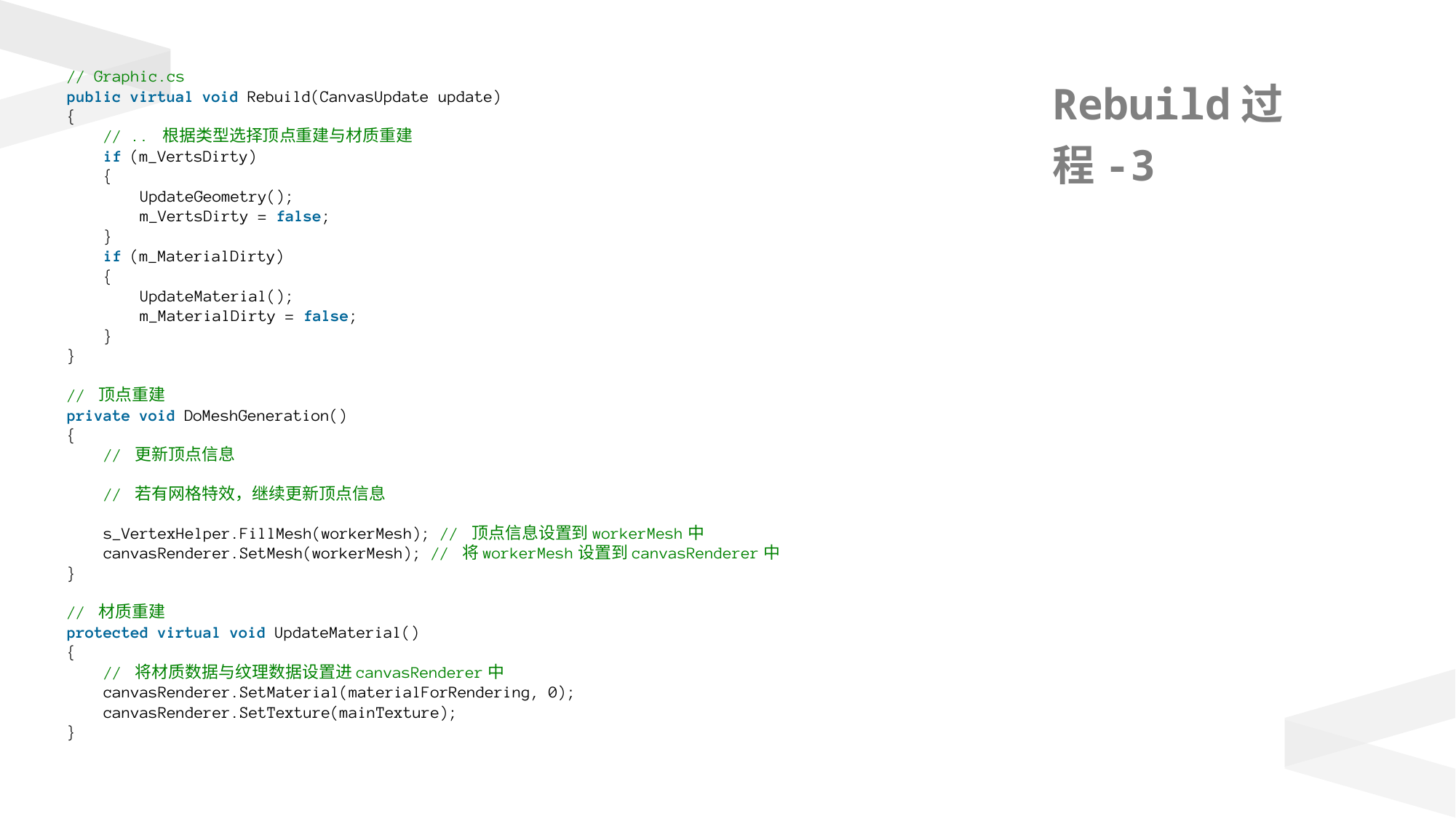

Rebuild过程-3
// Graphic.cs
public virtual void Rebuild(CanvasUpdate update)
{
    // .. 根据类型选择顶点重建与材质重建
    if (m_VertsDirty)
    {
        UpdateGeometry();
        m_VertsDirty = false;
    }
    if (m_MaterialDirty)
    {
        UpdateMaterial();
        m_MaterialDirty = false;
    }
}

// 顶点重建
private void DoMeshGeneration()
{
    // 更新顶点信息

    // 若有网格特效，继续更新顶点信息

    s_VertexHelper.FillMesh(workerMesh); // 顶点信息设置到workerMesh中
    canvasRenderer.SetMesh(workerMesh); // 将workerMesh设置到canvasRenderer中
}

// 材质重建
protected virtual void UpdateMaterial()
{
    // 将材质数据与纹理数据设置进canvasRenderer中
    canvasRenderer.SetMaterial(materialForRendering, 0);
    canvasRenderer.SetTexture(mainTexture);
}